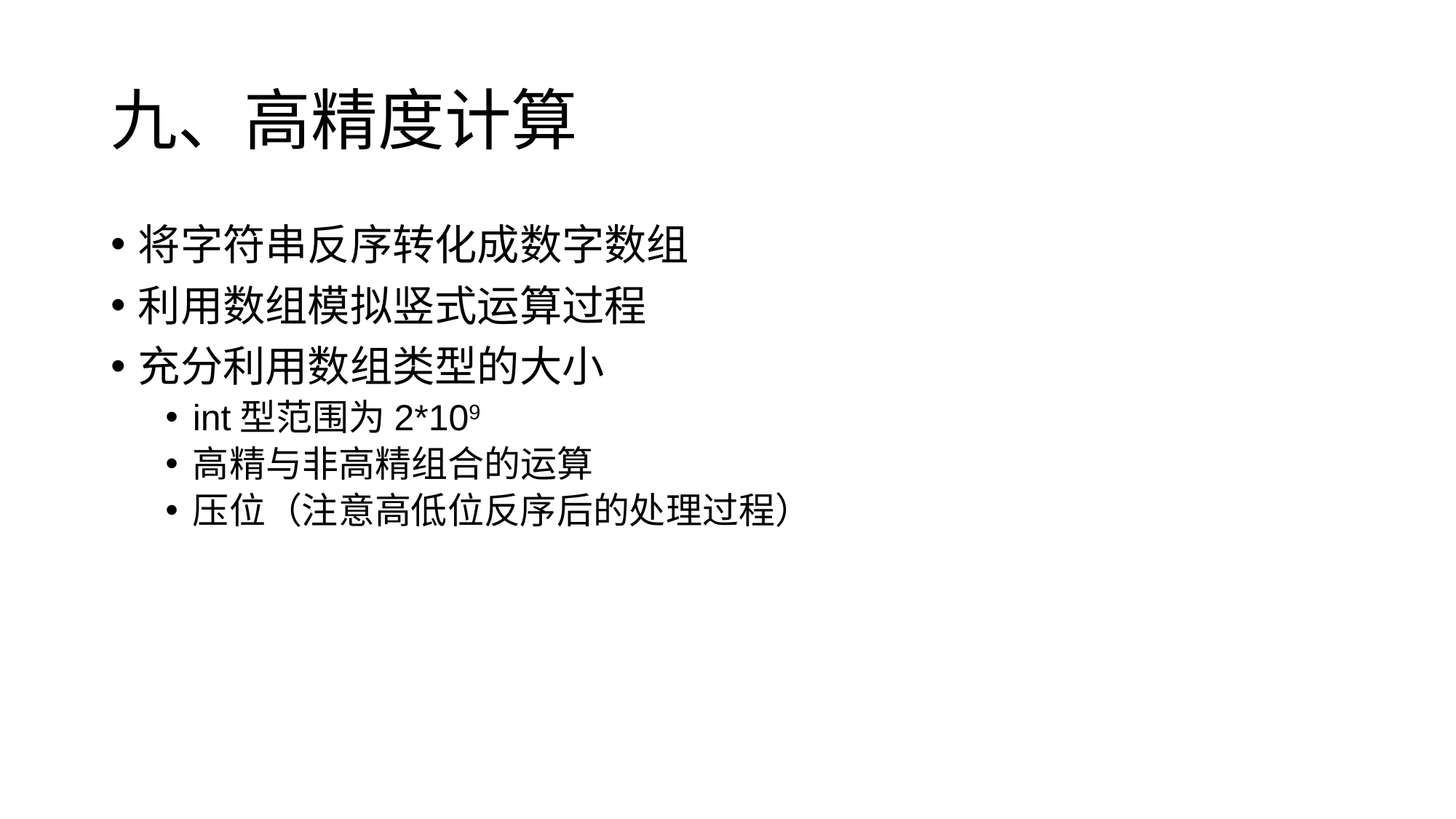

# 九、高精度计算
将字符串反序转化成数字数组
利用数组模拟竖式运算过程
充分利用数组类型的大小
int型范围为2*109
高精与非高精组合的运算
压位（注意高低位反序后的处理过程）